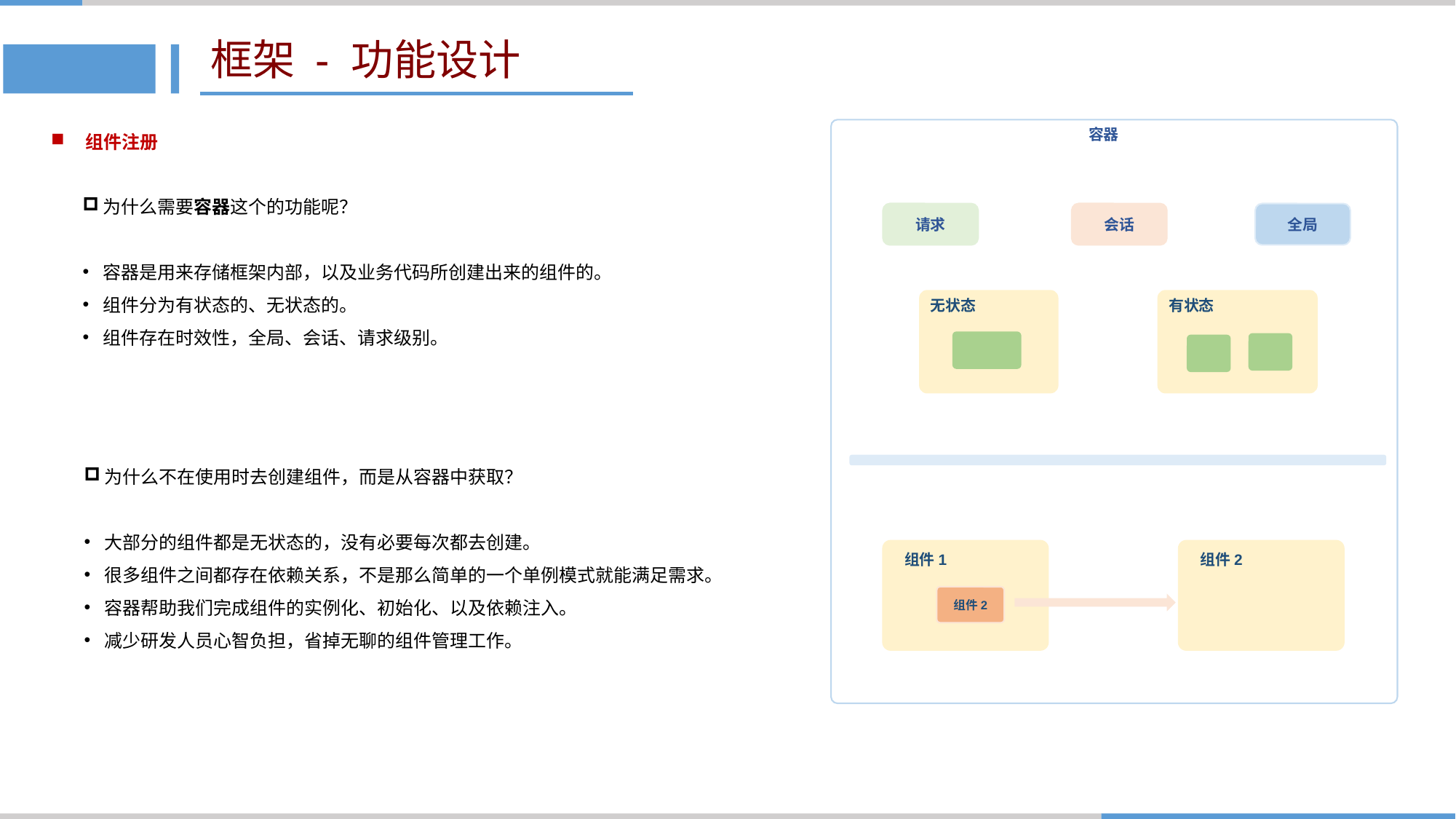

# 框架 - 功能设计

组件注册

容器
为什么需要容器这个的功能呢？

容器是用来存储框架内部，以及业务代码所创建出来的组件的。
组件分为有状态的、无状态的。
组件存在时效性，全局、会话、请求级别。
请求
会话
全局

无状态

有状态

为什么不在使用时去创建组件，而是从容器中获取？

大部分的组件都是无状态的，没有必要每次都去创建。
很多组件之间都存在依赖关系，不是那么简单的一个单例模式就能满足需求。
容器帮助我们完成组件的实例化、初始化、以及依赖注入。
减少研发人员心智负担，省掉无聊的组件管理工作。

组件1
组件2
组件2